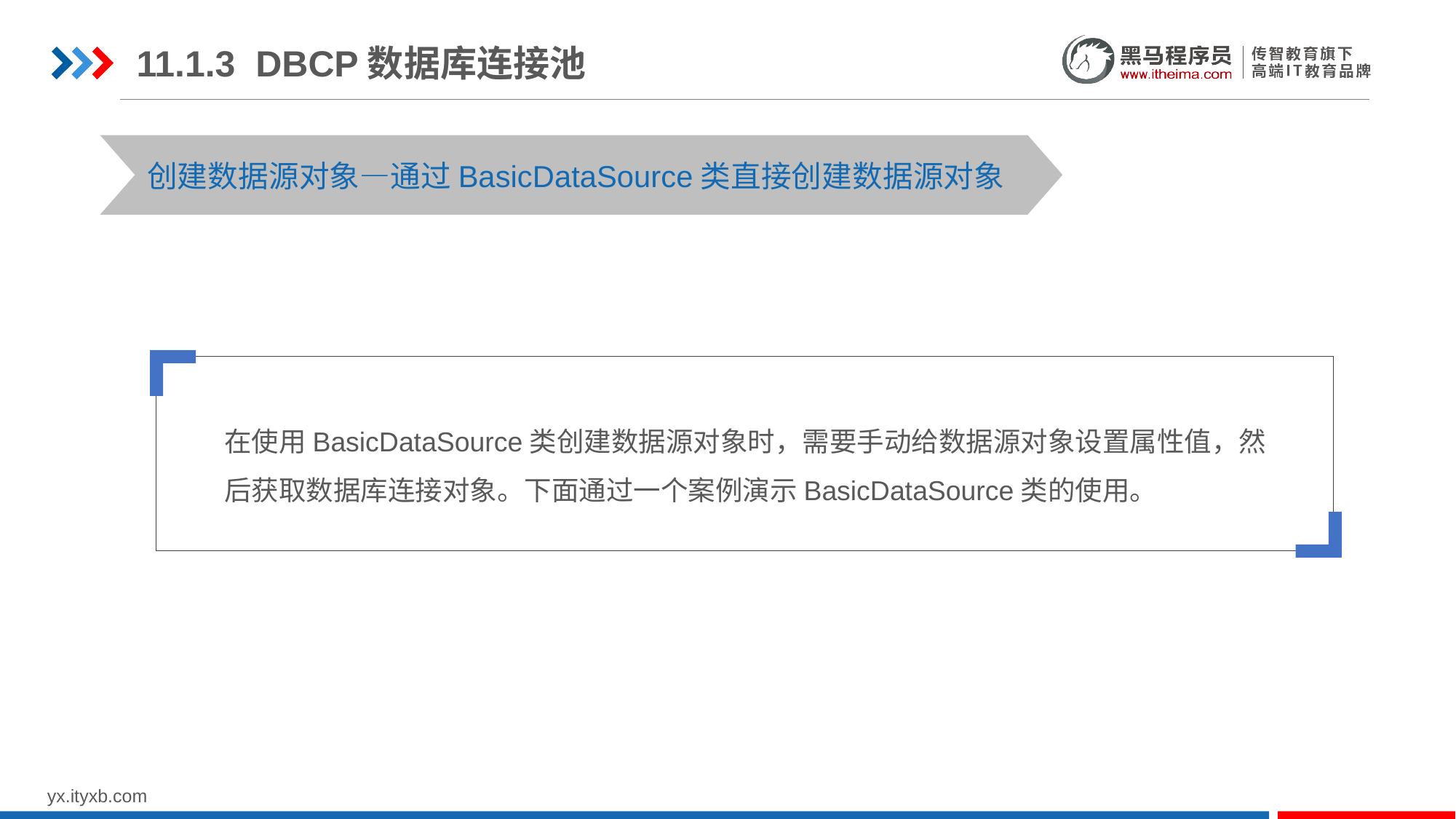

11.1.3  DBCP数据库连接池

STEP  01
STEP  03
创建数据源对象—通过BasicDataSource类直接创建数据源对象

在使用BasicDataSource类创建数据源对象时，需要手动给数据源对象设置属性值，然后获取数据库连接对象。下面通过一个案例演示BasicDataSource类的使用。